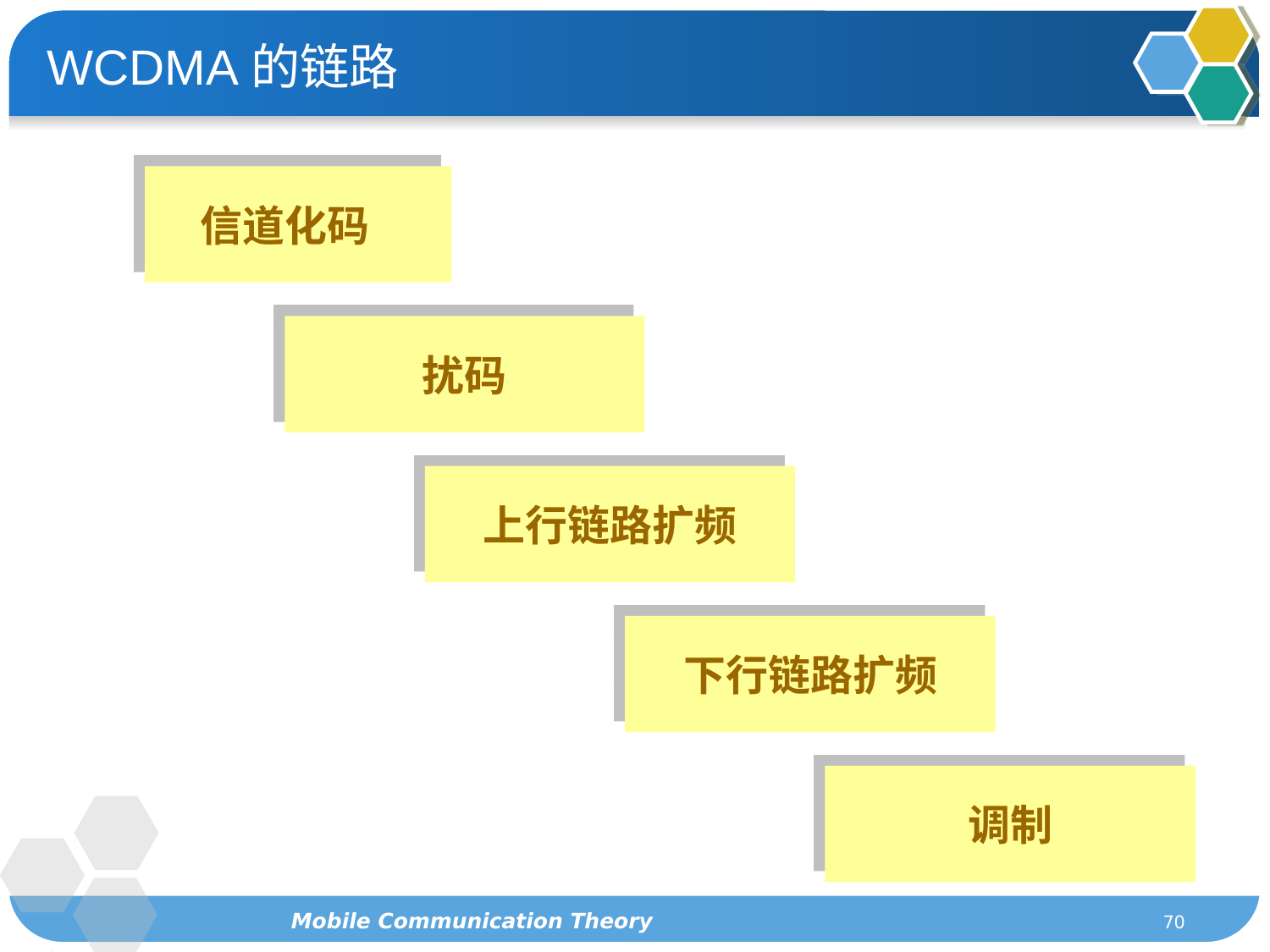

WCDMA的链路
  信道化码
扰码
上行链路扩频
下行链路扩频
调制
Mobile Communication Theory